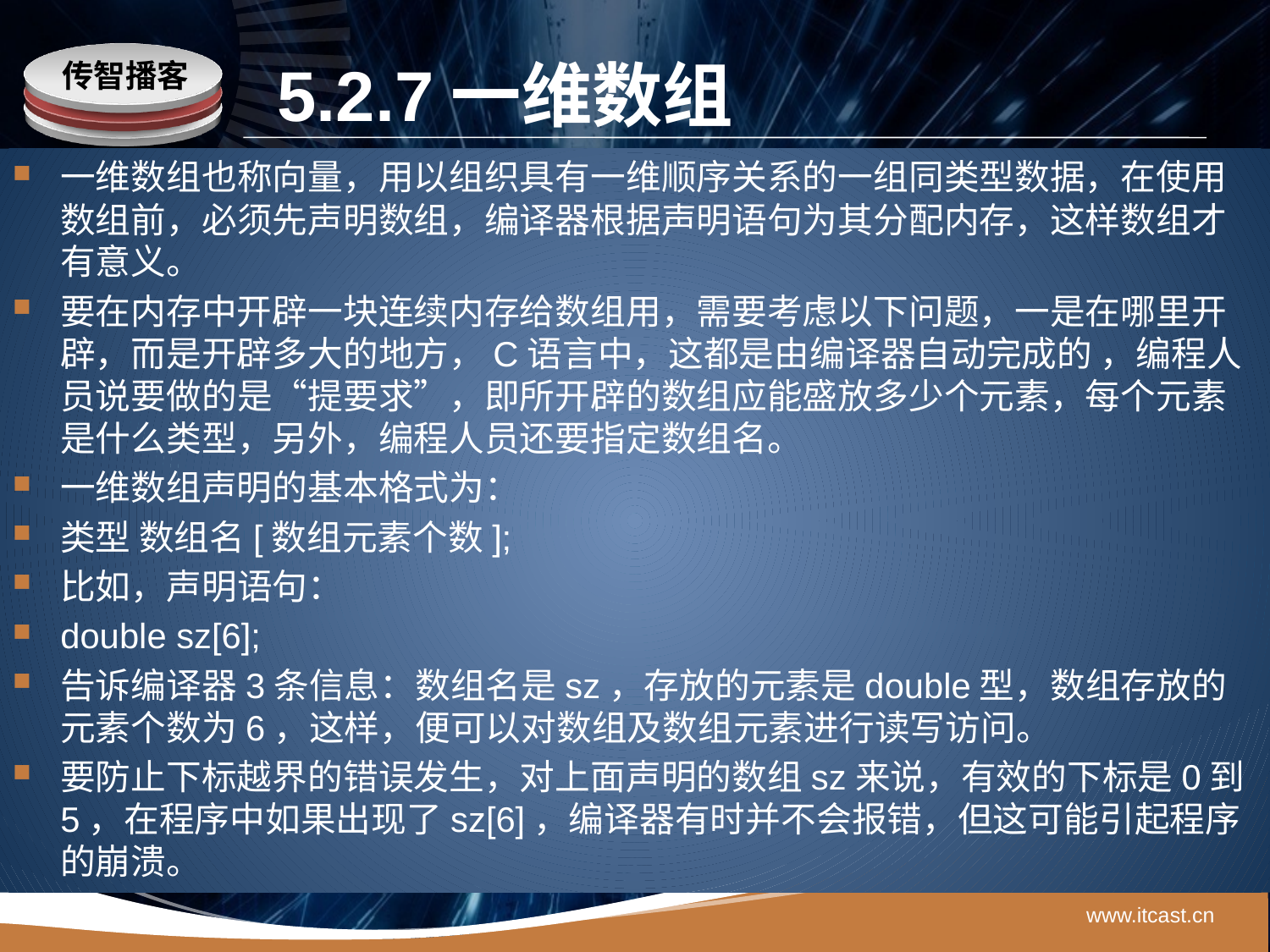

# 5.2.7一维数组
一维数组也称向量，用以组织具有一维顺序关系的一组同类型数据，在使用数组前，必须先声明数组，编译器根据声明语句为其分配内存，这样数组才有意义。
要在内存中开辟一块连续内存给数组用，需要考虑以下问题，一是在哪里开辟，而是开辟多大的地方，C语言中，这都是由编译器自动完成的 ，编程人员说要做的是“提要求”，即所开辟的数组应能盛放多少个元素，每个元素是什么类型，另外，编程人员还要指定数组名。
一维数组声明的基本格式为：
类型 数组名[数组元素个数];
比如，声明语句：
double sz[6];
告诉编译器3条信息：数组名是sz，存放的元素是double型，数组存放的元素个数为6，这样，便可以对数组及数组元素进行读写访问。
要防止下标越界的错误发生，对上面声明的数组sz来说，有效的下标是0到5，在程序中如果出现了sz[6]，编译器有时并不会报错，但这可能引起程序的崩溃。
www.itcast.cn